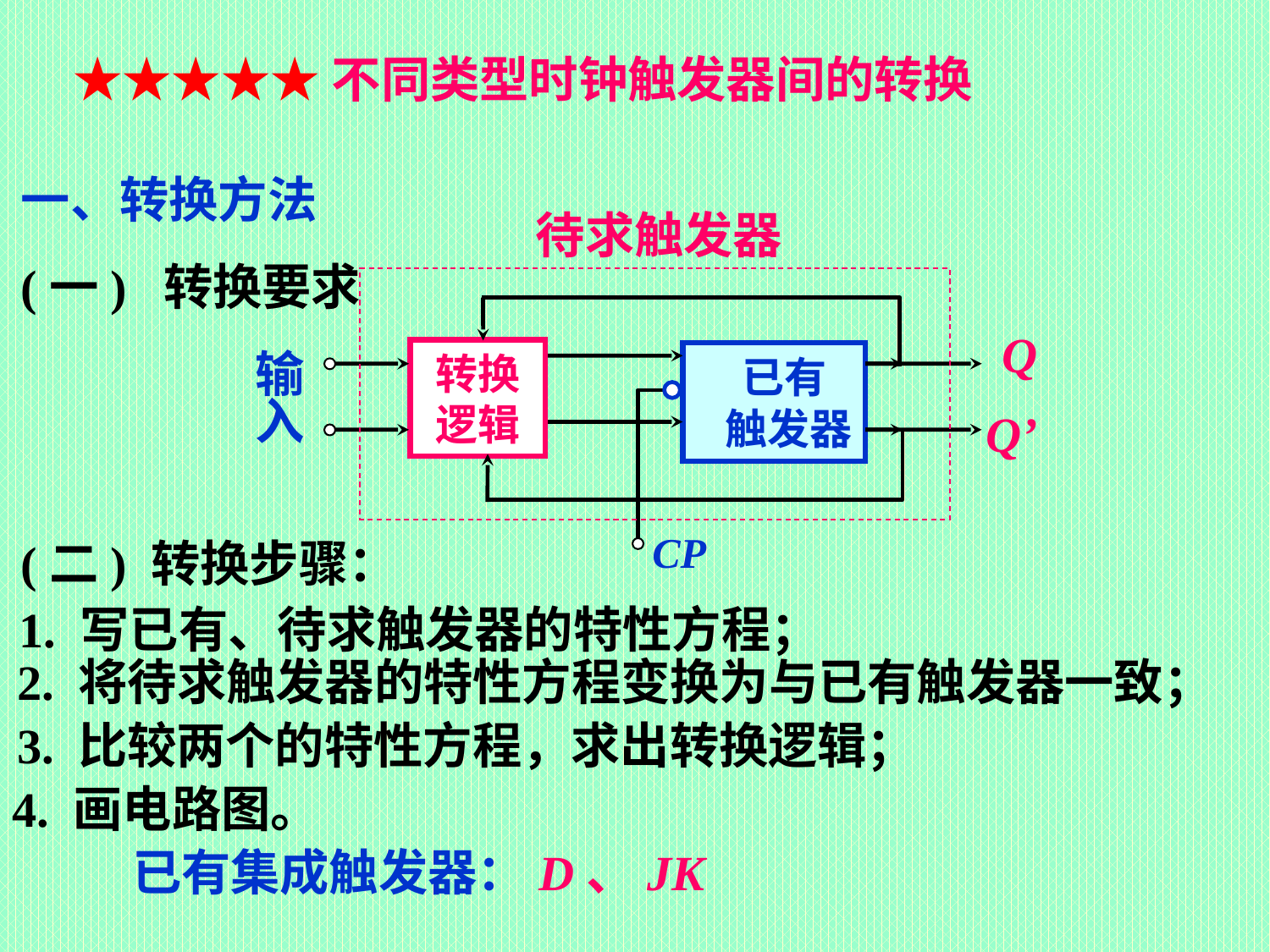

★★★★★不同类型时钟触发器间的转换

一、转换方法
待求触发器
(一)  转换要求

Q
转换
逻辑
 已有
  触发器
输
入

Q’

CP
(二) 转换步骤：

1. 写已有、待求触发器的特性方程；
2. 将待求触发器的特性方程变换为与已有触发器一致；
3. 比较两个的特性方程，求出转换逻辑；
4. 画电路图。
已有集成触发器：D、JK